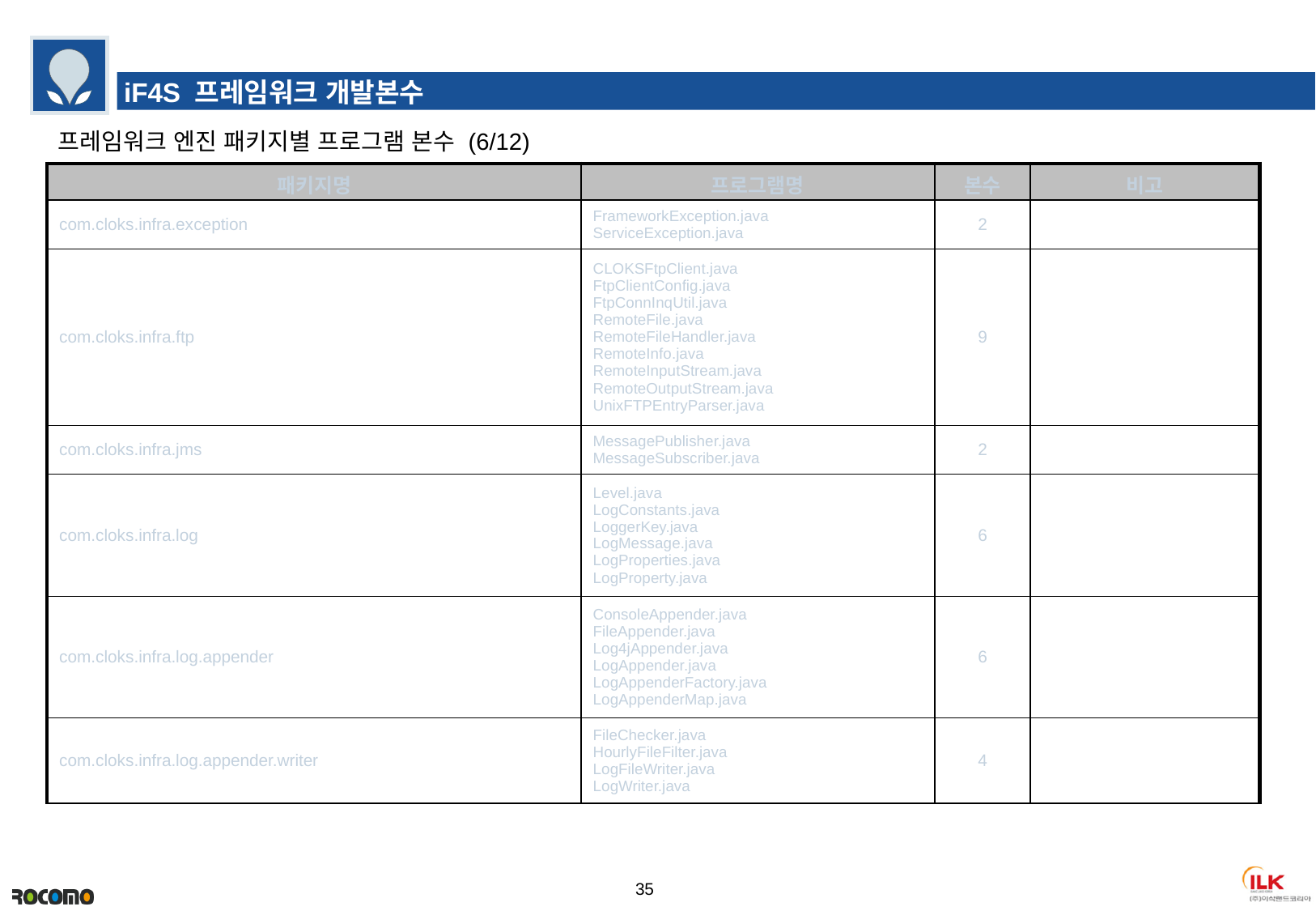

iF4S 프레임워크 개발본수
프레임워크 엔진 패키지별 프로그램 본수 (6/12)
| 패키지명 | 프로그램명 | 본수 | 비고 |
| --- | --- | --- | --- |
| com.cloks.infra.exception | FrameworkException.java ServiceException.java | 2 |  |
| com.cloks.infra.ftp | CLOKSFtpClient.java FtpClientConfig.java FtpConnInqUtil.java RemoteFile.java RemoteFileHandler.java RemoteInfo.java RemoteInputStream.java RemoteOutputStream.java UnixFTPEntryParser.java | 9 |  |
| com.cloks.infra.jms | MessagePublisher.java MessageSubscriber.java | 2 |  |
| com.cloks.infra.log | Level.java LogConstants.java LoggerKey.java LogMessage.java LogProperties.java LogProperty.java | 6 |  |
| com.cloks.infra.log.appender | ConsoleAppender.java FileAppender.java Log4jAppender.java LogAppender.java LogAppenderFactory.java LogAppenderMap.java | 6 |  |
| com.cloks.infra.log.appender.writer | FileChecker.java HourlyFileFilter.java LogFileWriter.java LogWriter.java | 4 |  |